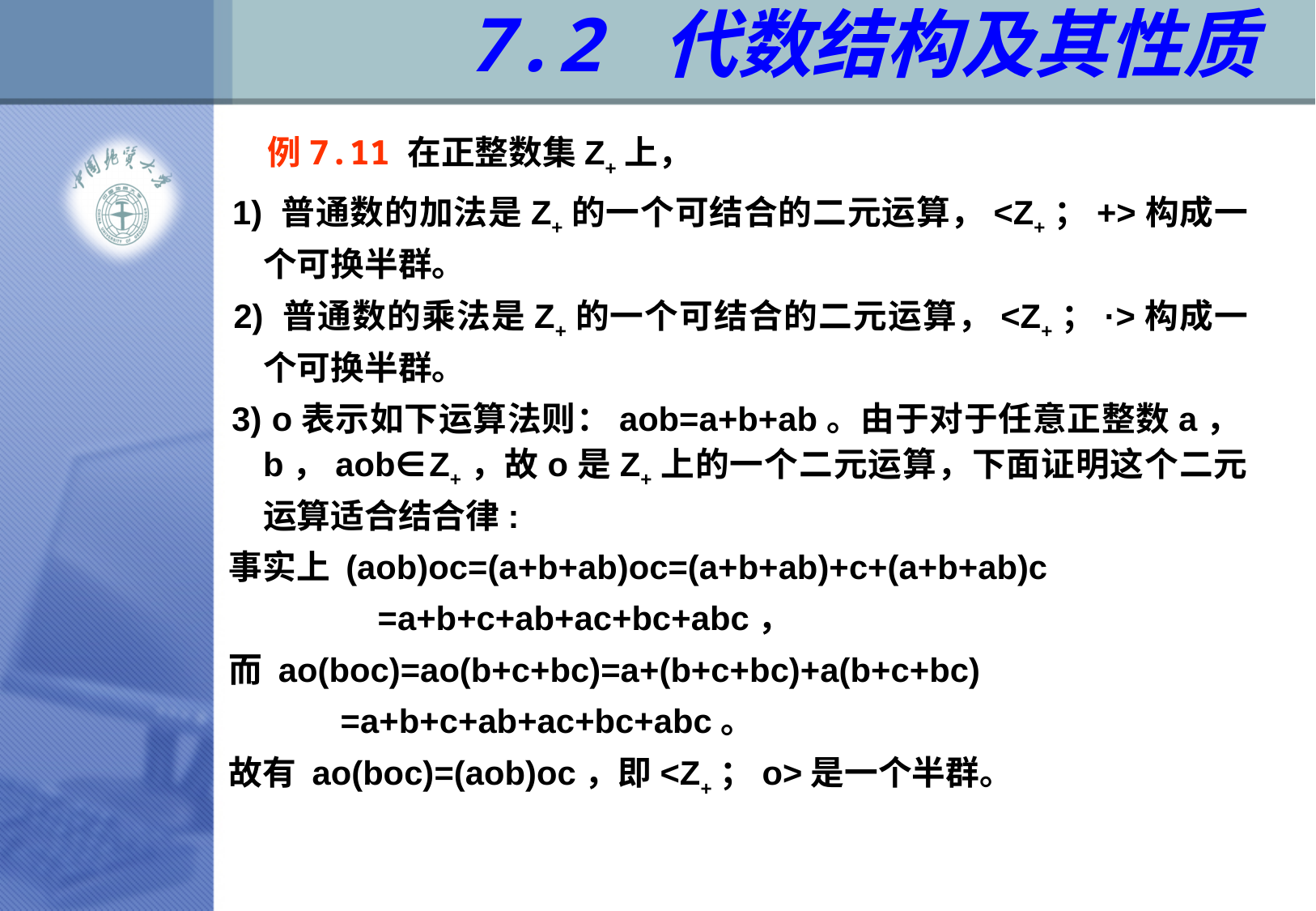

# 7.2 代数结构及其性质
          例7.11 在正整数集Z+上，
     1) 普通数的加法是Z+的一个可结合的二元运算，<Z+；+>构成一个可换半群。
     2) 普通数的乘法是Z+的一个可结合的二元运算，<Z+；·>构成一个可换半群。
     3) ο表示如下运算法则：aοb=a+b+ab。由于对于任意正整数a，b，aοb∈Z+，故ο是Z+上的一个二元运算，下面证明这个二元运算适合结合律:
     事实上 (aοb)οc=(a+b+ab)οc=(a+b+ab)+c+(a+b+ab)c
                     =a+b+c+ab+ac+bc+abc，
     而 aο(bοc)=aο(b+c+bc)=a+(b+c+bc)+a(b+c+bc)
                 =a+b+c+ab+ac+bc+abc。
     故有 aο(bοc)=(aοb)οc，即<Z+；ο>是一个半群。